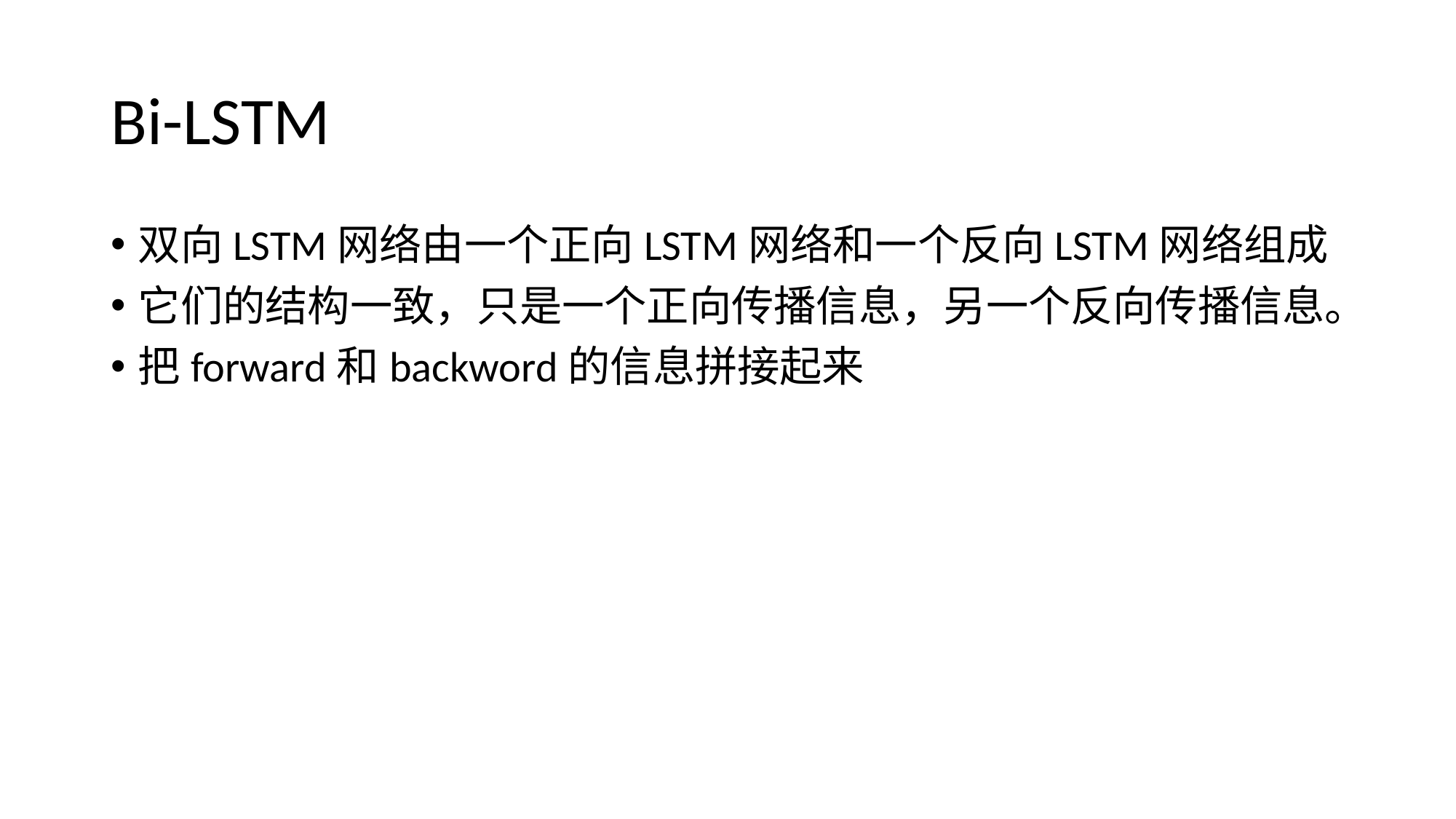

# Bi-LSTM
双向LSTM网络由一个正向LSTM网络和一个反向LSTM网络组成
它们的结构一致，只是一个正向传播信息，另一个反向传播信息。
把forward和backword的信息拼接起来